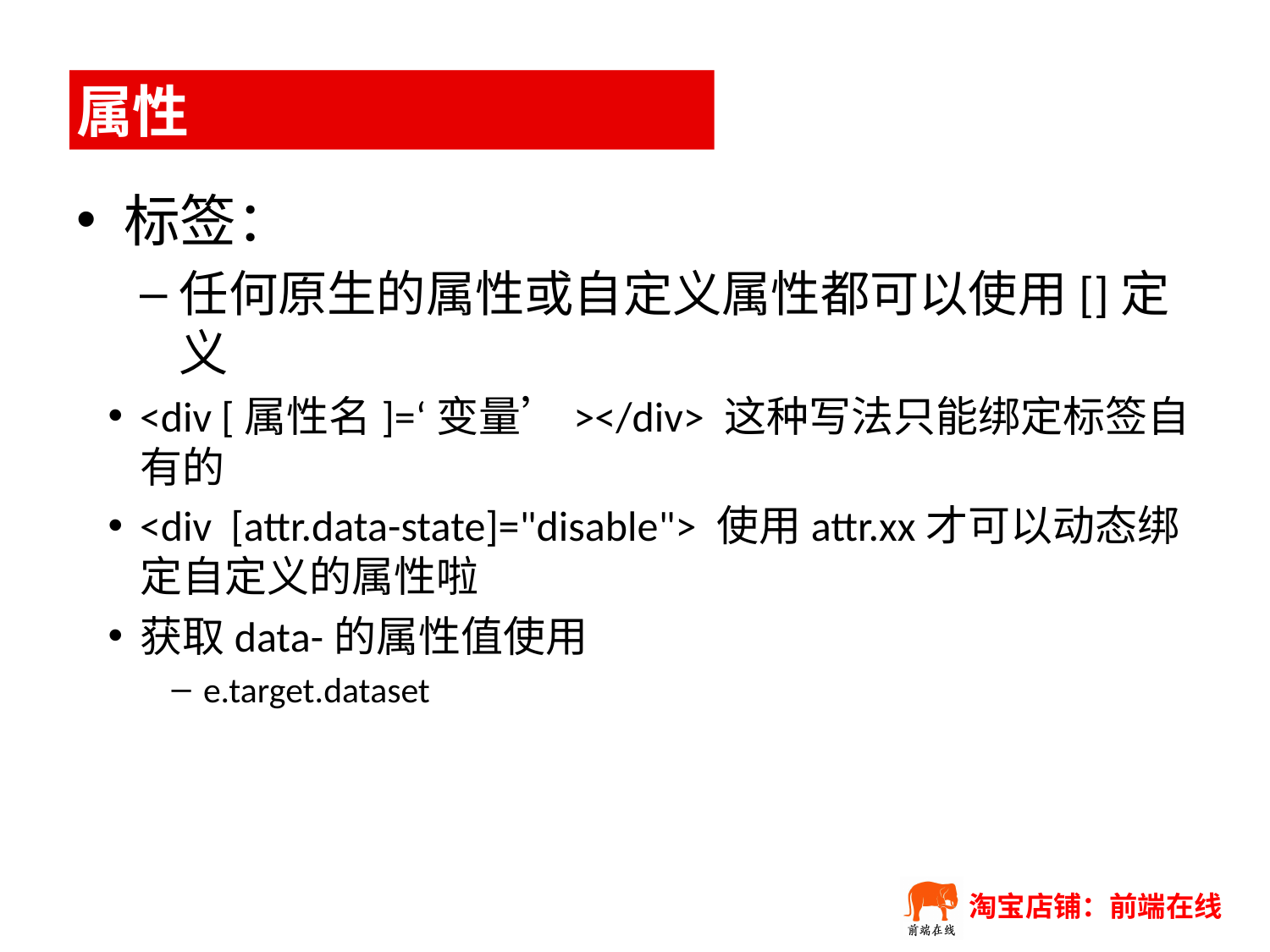

# 属性
标签：
任何原生的属性或自定义属性都可以使用[]定义
<div [属性名]=‘变量’></div> 这种写法只能绑定标签自有的
<div  [attr.data-state]="disable"> 使用attr.xx才可以动态绑定自定义的属性啦
获取data-的属性值使用
e.target.dataset